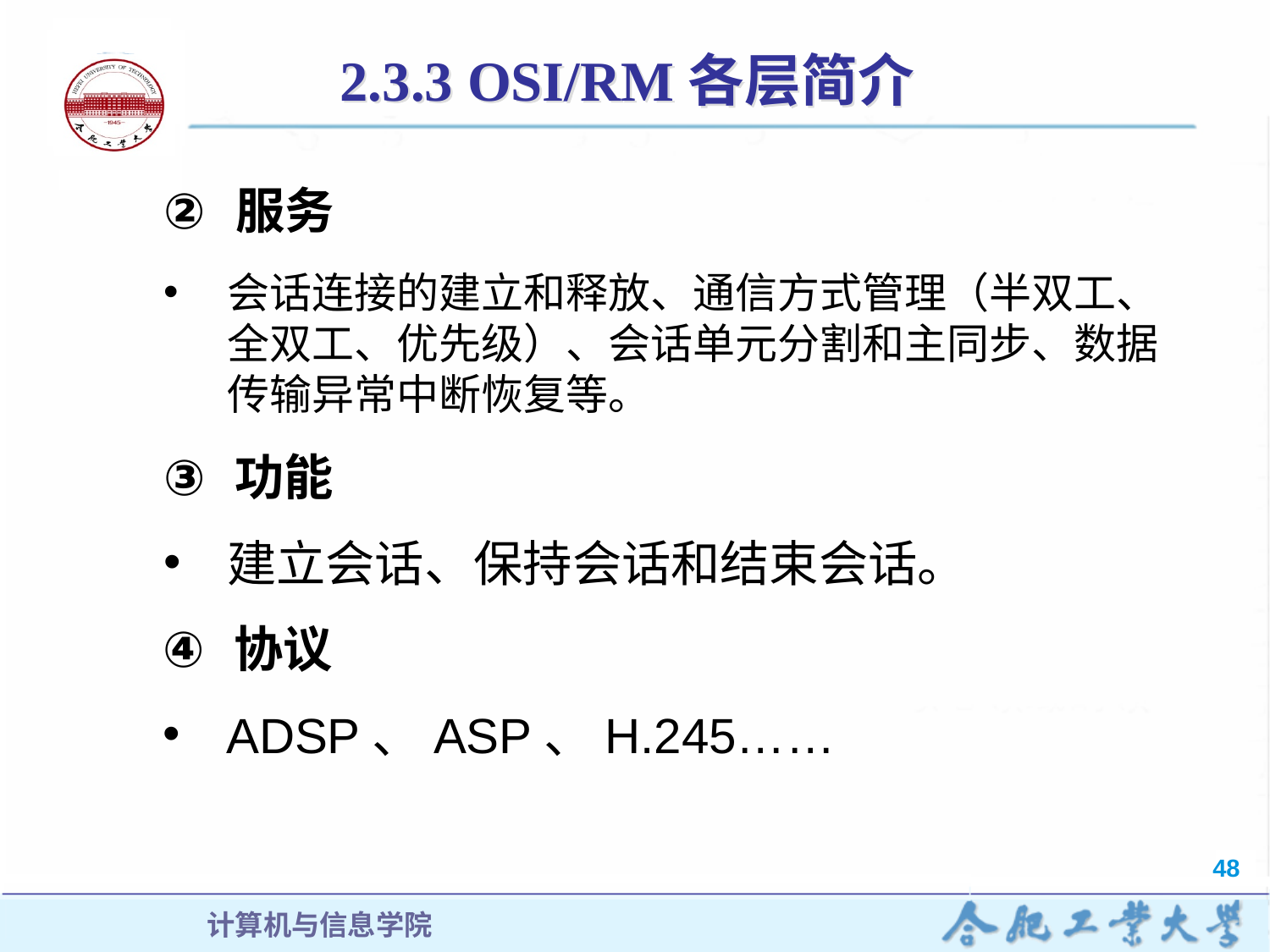

# 2.3.3 OSI/RM各层简介
服务
会话连接的建立和释放、通信方式管理（半双工、全双工、优先级）、会话单元分割和主同步、数据传输异常中断恢复等。
功能
建立会话、保持会话和结束会话。
协议
ADSP、ASP、H.245……